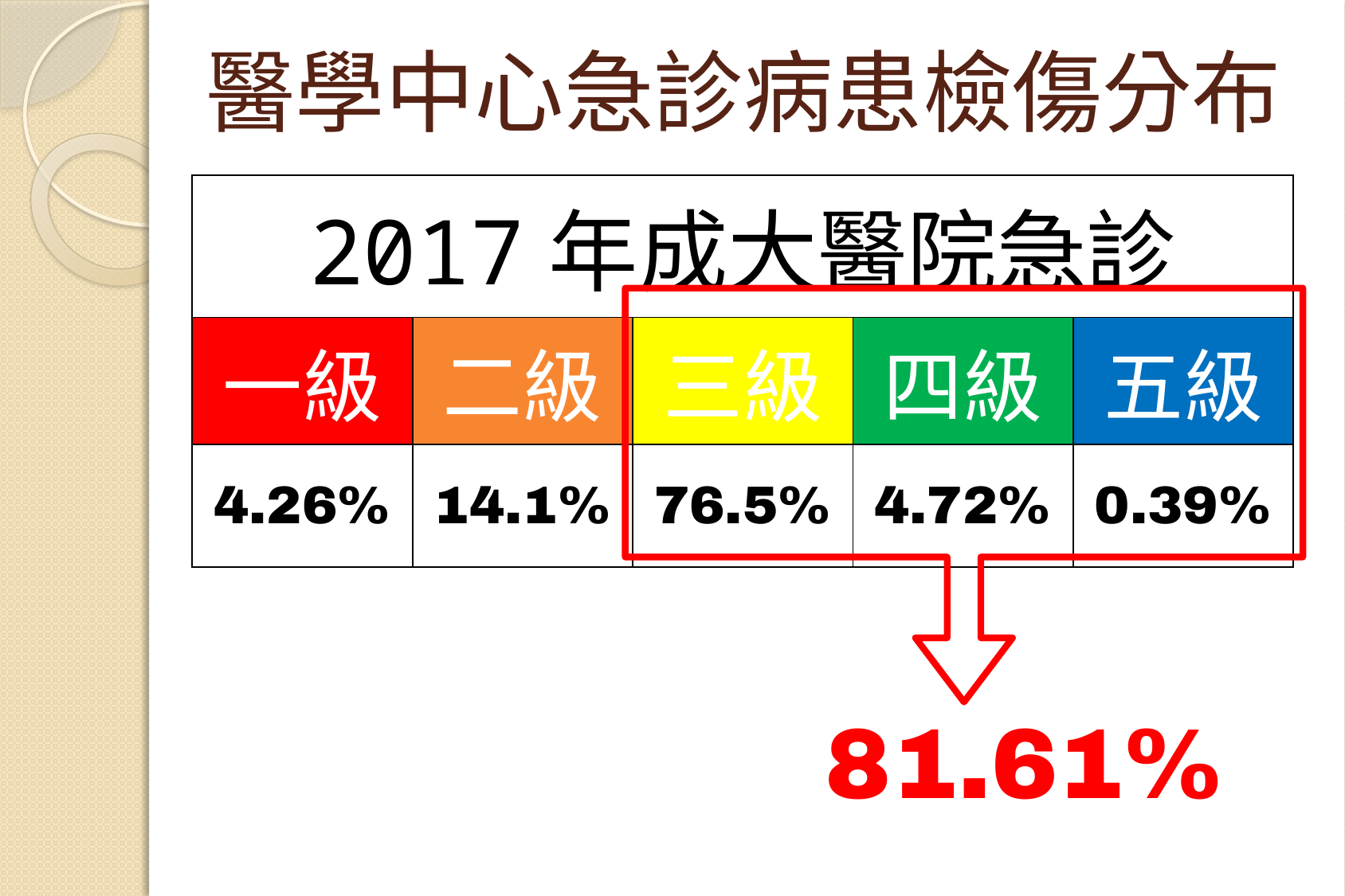

# 醫學中心急診病患檢傷分布
| 2017年成大醫院急診 |  |  |  |  |
| --- | --- | --- | --- | --- |
| 一級 | 二級 | 三級 | 四級 | 五級 |
| 4.26% | 14.1% | 76.5% | 4.72% | 0.39% |

81.61%